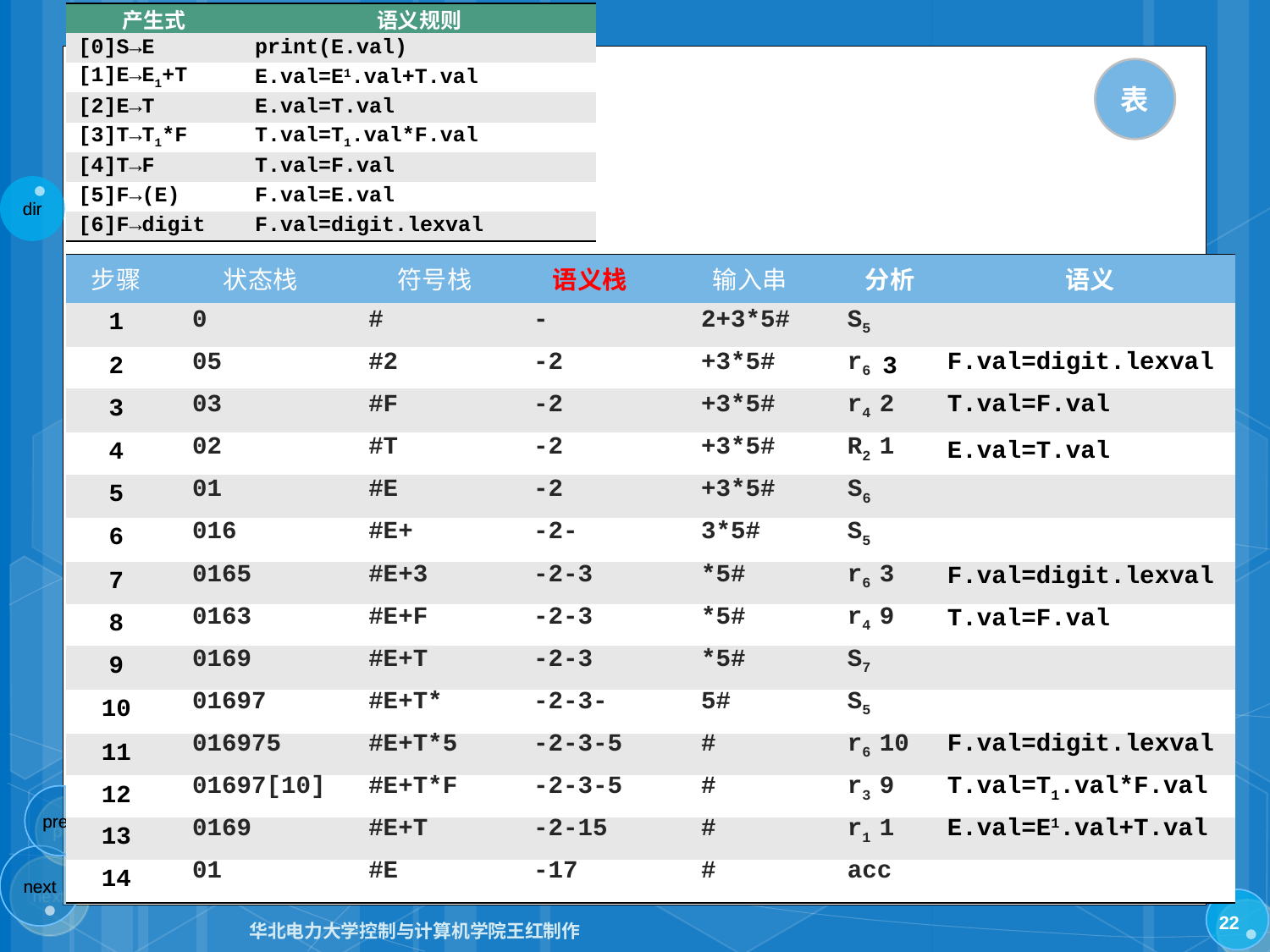

| 产生式 | 语义规则 |
| --- | --- |
| [0]S→E | print(E.val) |
| [1]E→E1+T | E.val=E1.val+T.val |
| [2]E→T | E.val=T.val |
| [3]T→T1\*F | T.val=T1.val\*F.val |
| [4]T→F | T.val=F.val |
| [5]F→(E) | F.val=E.val |
| [6]F→digit | F.val=digit.lexval |
表
| 步骤 | 状态栈 | 符号栈 | 语义栈 | 输入串 | 分析 | 语义 |
| --- | --- | --- | --- | --- | --- | --- |
| 1 |  |  |  |  |  |  |
| 2 |  |  |  |  | 3 |  |
| 3 |  |  |  |  |  |  |
| 4 |  |  |  |  |  |  |
| 5 |  |  |  |  |  |  |
| 6 |  |  |  |  |  |  |
| 7 |  |  |  |  |  |  |
| 8 |  |  |  |  |  |  |
| 9 |  |  |  |  |  |  |
| 10 |  |  |  |  |  |  |
| 11 |  |  |  |  |  |  |
| 12 |  |  |  |  |  |  |
| 13 |  |  |  |  |  |  |
| 14 |  |  |  |  |  |  |
0
#
-
2+3*5#
S5
F.val=digit.lexval
05
#2
-2
+3*5#
r6
T.val=F.val
03
#F
-2
+3*5#
r4 2
02
#T
-2
+3*5#
R2 1
E.val=T.val
01
#E
-2
+3*5#
S6
016
#E+
-2-
3*5#
S5
0165
#E+3
-2-3
*5#
r6 3
F.val=digit.lexval
0163
#E+F
-2-3
*5#
r4 9
T.val=F.val
0169
#E+T
-2-3
*5#
S7
01697
#E+T*
-2-3-
5#
S5
016975
#E+T*5
-2-3-5
#
r6 10
F.val=digit.lexval
01697[10]
#E+T*F
-2-3-5
#
r3 9
T.val=T1.val*F.val
0169
#E+T
-2-15
#
r1 1
E.val=E1.val+T.val
01
#E
-17
#
acc
22
华北电力大学控制与计算机学院王红制作